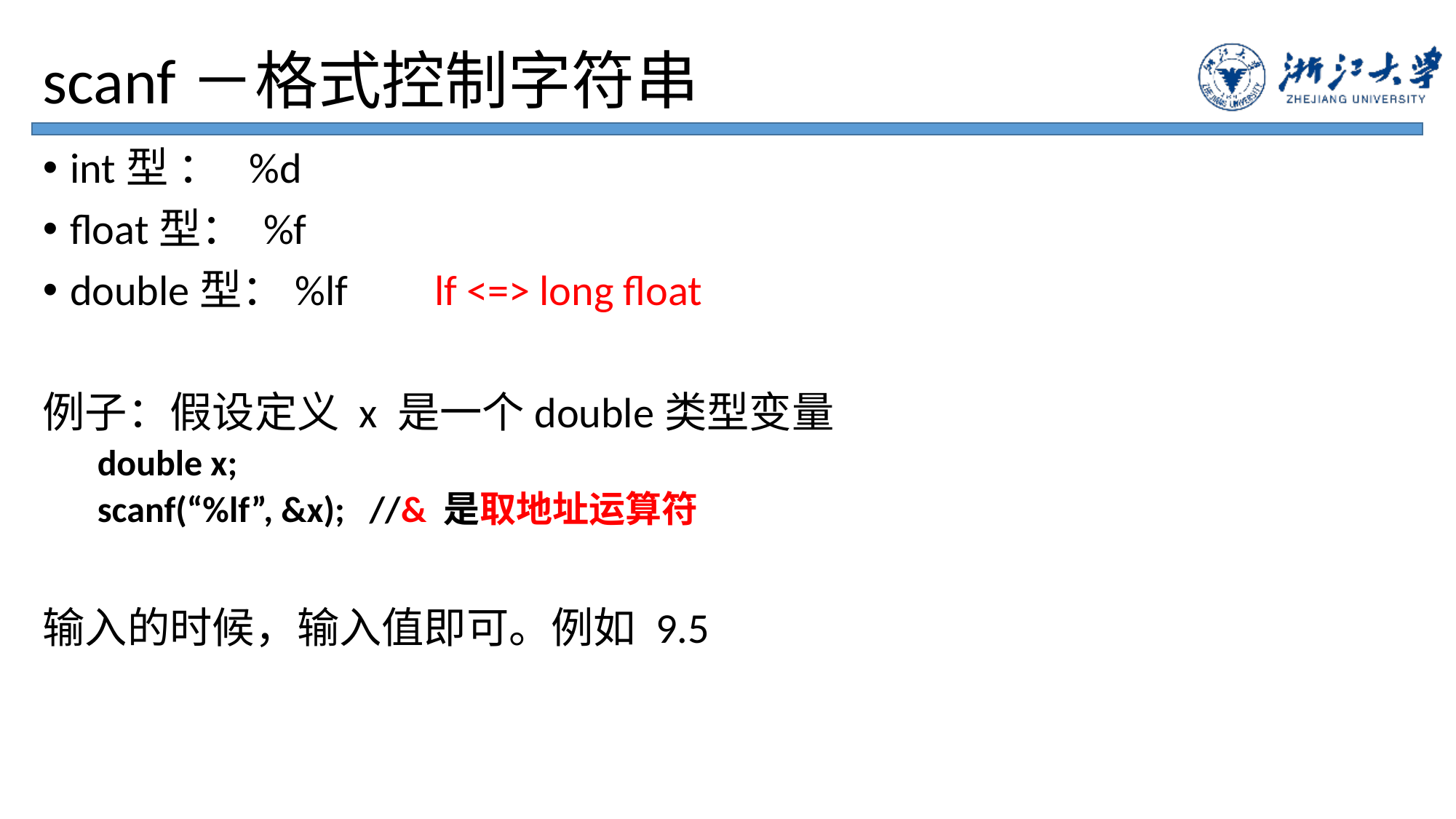

# scanf－格式控制字符串
int型 ：  %d
float型： %f
double型：%lf         lf <=> long float

例子：假设定义 x 是一个double类型变量
double x;
scanf(“%lf”, &x);   //& 是取地址运算符

输入的时候，输入值即可。例如 9.5
16